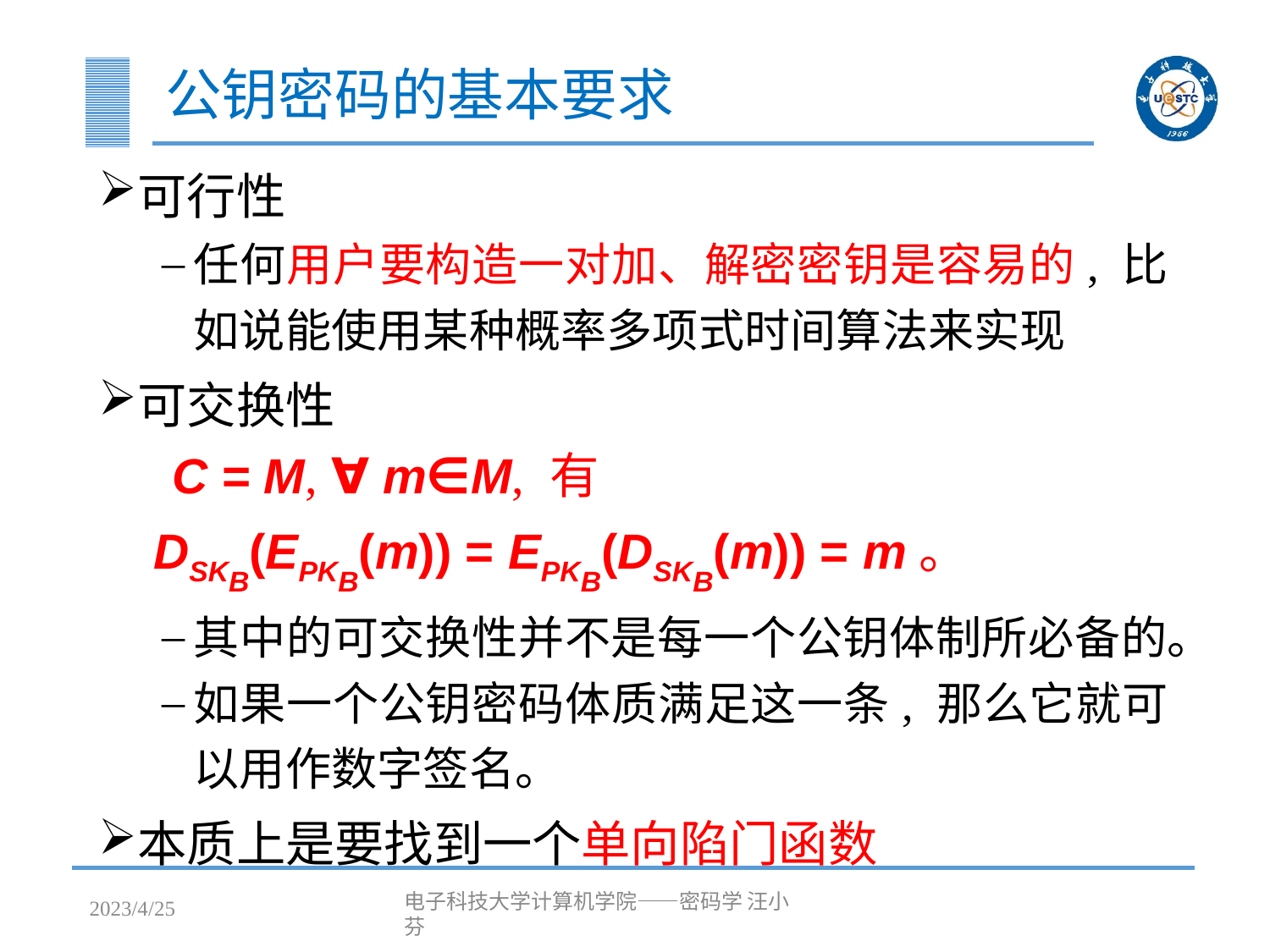

# 公钥密码的基本要求
可行性
任何用户要构造一对加、解密密钥是容易的, 比如说能使用某种概率多项式时间算法来实现
可交换性
      C = M, ∀ m∈M, 有
    DSKB(EPKB(m)) = EPKB(DSKB(m)) = m。
其中的可交换性并不是每一个公钥体制所必备的。
如果一个公钥密码体质满足这一条, 那么它就可以用作数字签名。
本质上是要找到一个单向陷门函数

2023/4/25
电子科技大学计算机学院——密码学 汪小芬